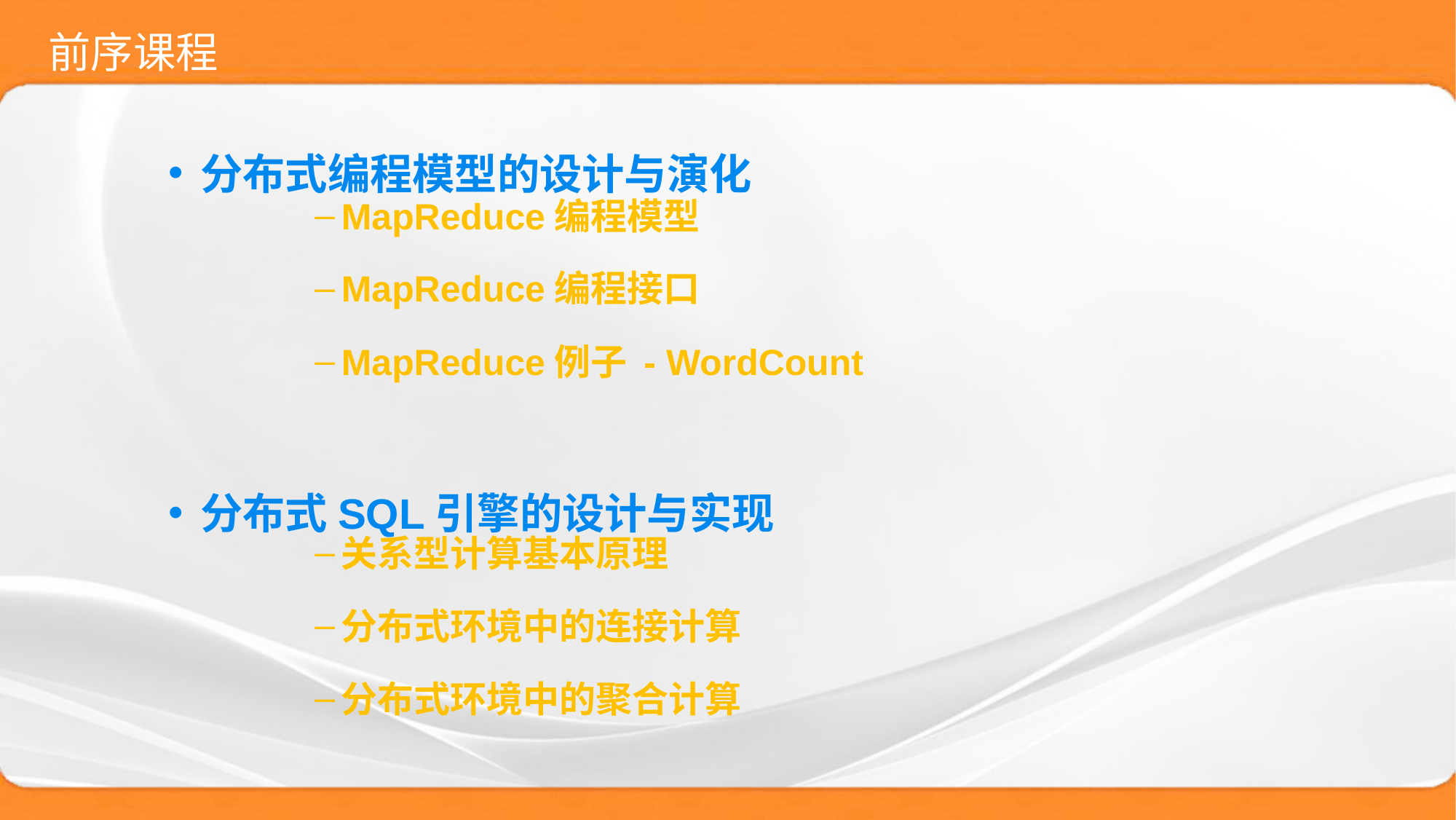

# 前序课程

MapReduce编程模型
MapReduce编程接⼝
MapReduce例⼦ - WordCount

关系型计算基本原理
分布式环境中的连接计算
分布式环境中的聚合计算

分布式编程模型的设计与演化

分布式SQL引擎的设计与实现